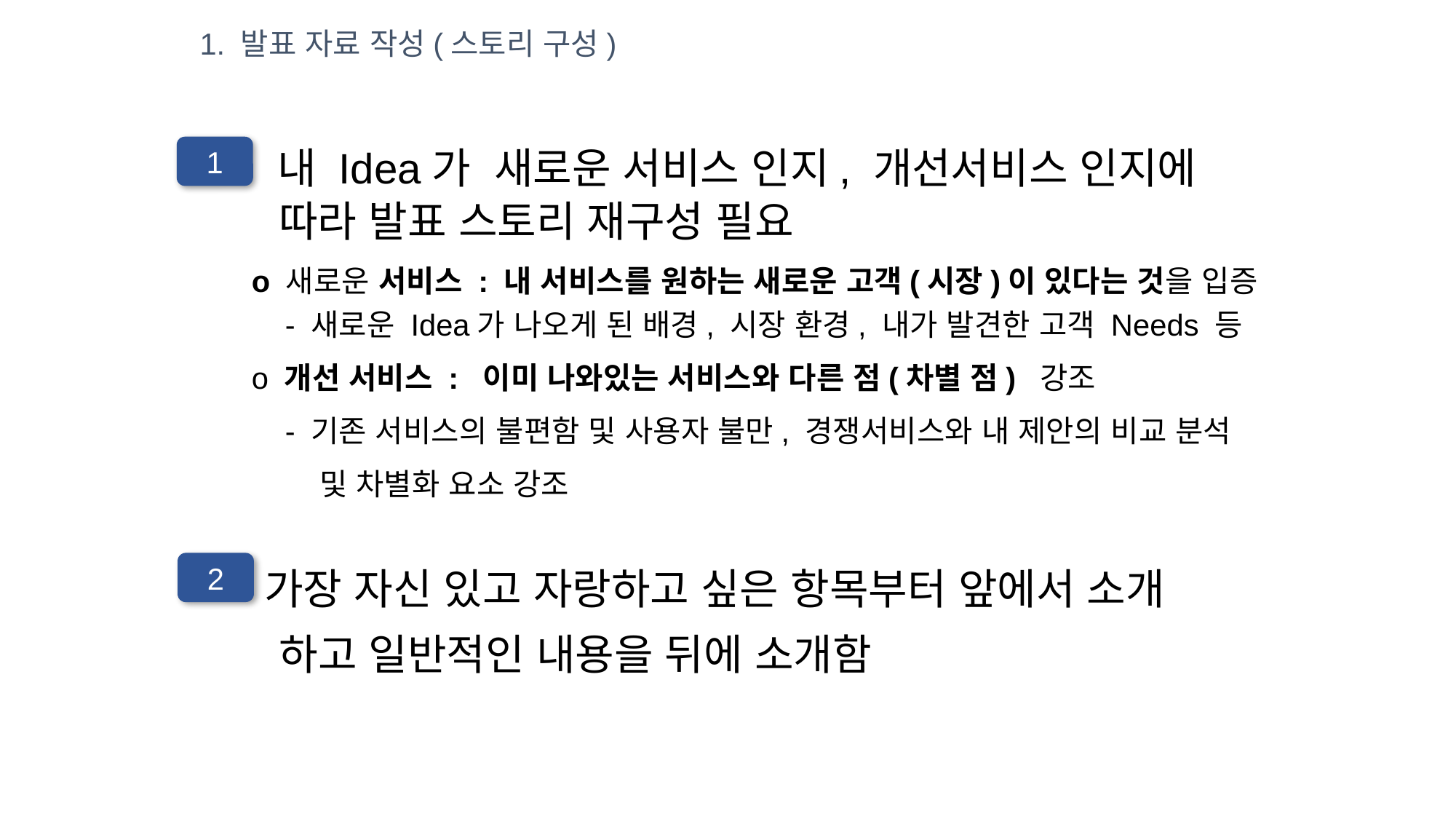

1. 발표 자료 작성(스토리 구성)
  내 Idea가  새로운 서비스 인지, 개선서비스 인지에
     따라 발표 스토리 재구성 필요
     o 새로운 서비스 : 내 서비스를 원하는 새로운 고객(시장)이 있다는 것을 입증
         - 새로운 Idea가 나오게 된 배경, 시장 환경, 내가 발견한 고객 Needs 등
     o 개선 서비스 :  이미 나와있는 서비스와 다른 점(차별 점)  강조
         - 기존 서비스의 불편함 및 사용자 불만, 경쟁서비스와 내 제안의 비교 분석
            및 차별화 요소 강조
1
가장 자신 있고 자랑하고 싶은 항목부터 앞에서 소개
     하고 일반적인 내용을 뒤에 소개함
2